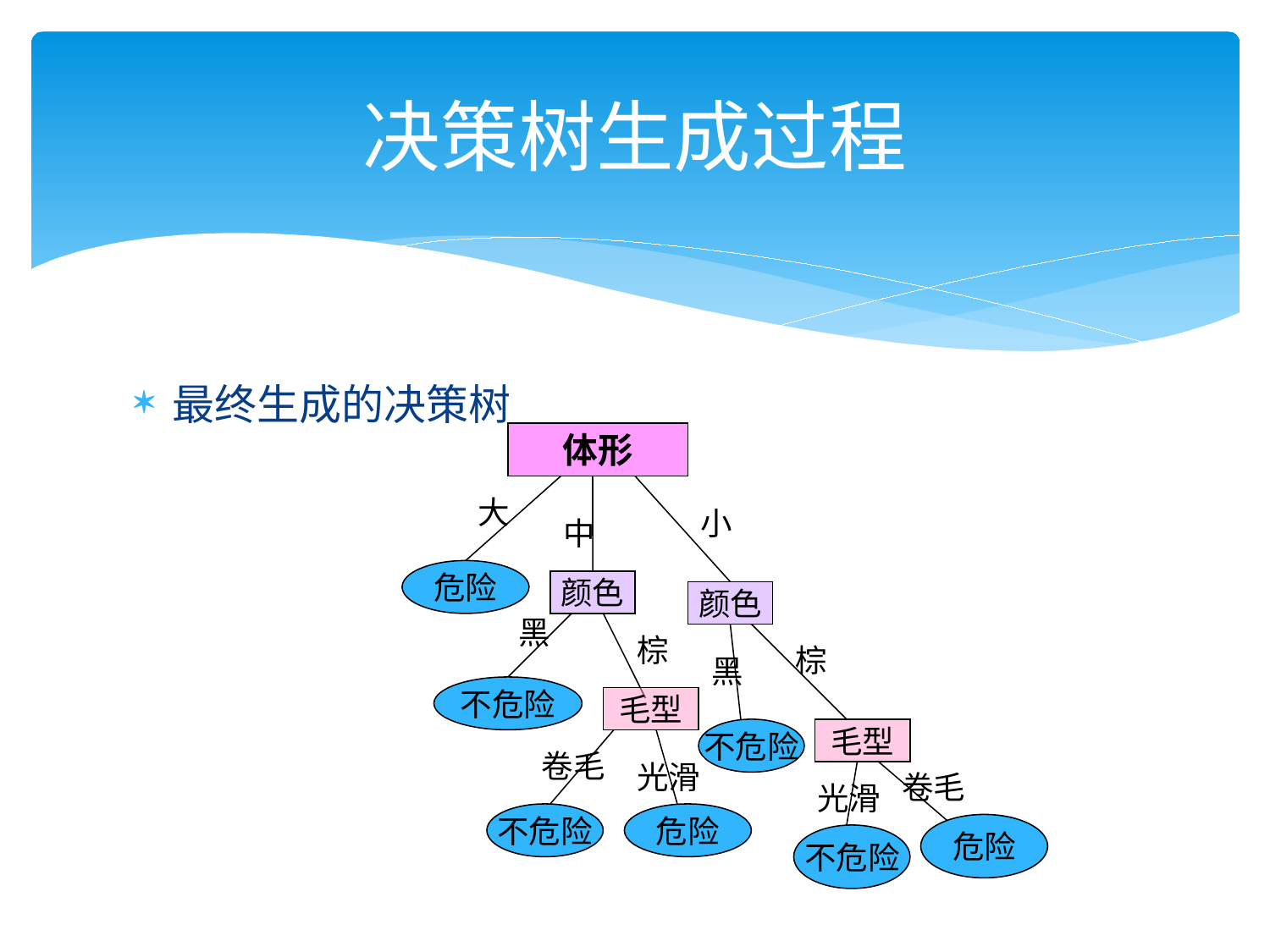

# 决策树生成过程
最终生成的决策树
体形

大
小
中
危险
颜色
颜色
黑

棕

棕
黑
不危险
毛型
不危险
毛型

卷毛
光滑

卷毛
光滑
不危险
危险
危险
不危险